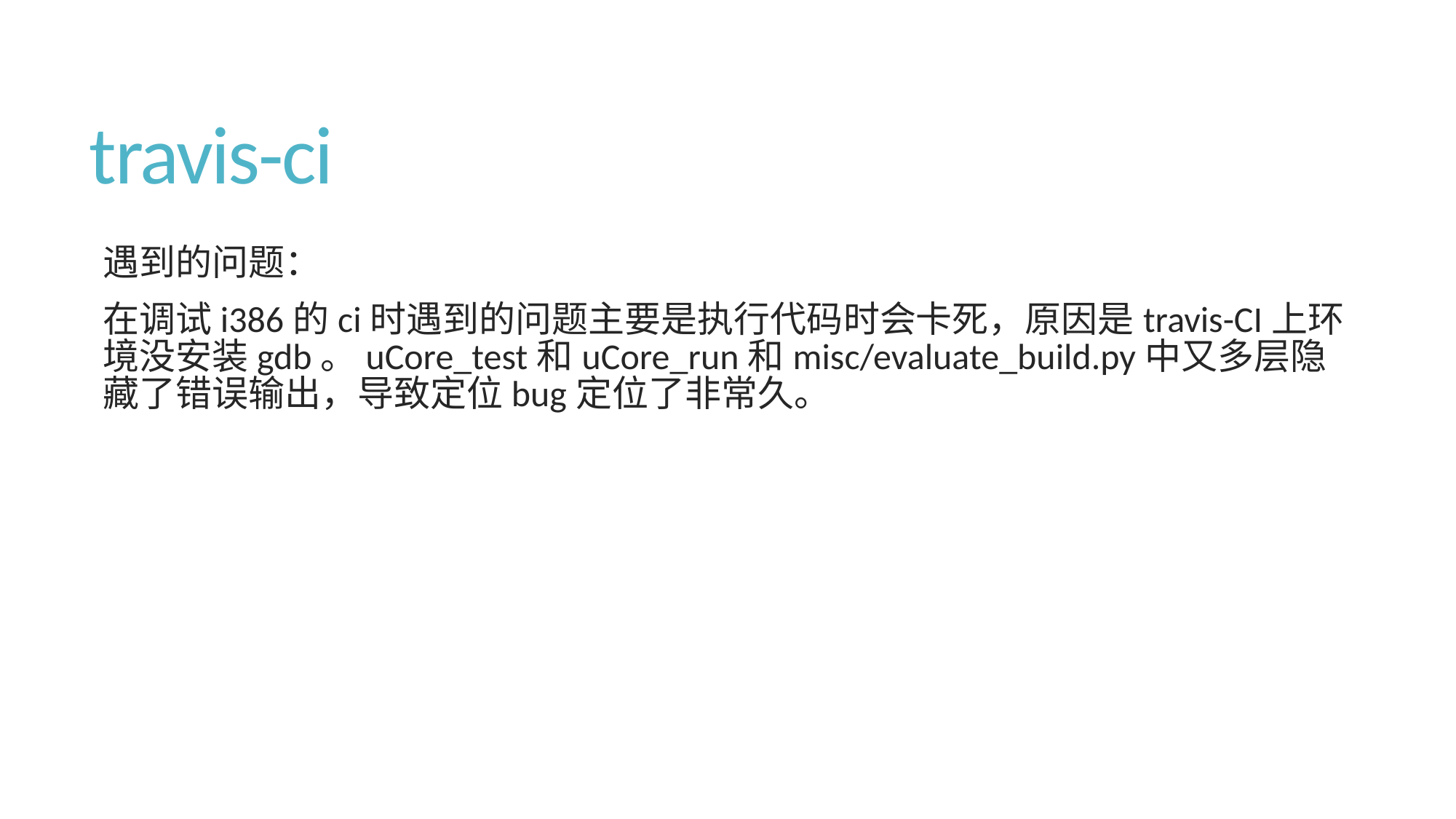

# travis-ci
遇到的问题：
在调试i386的ci时遇到的问题主要是执行代码时会卡死，原因是travis-CI上环境没安装gdb。uCore_test和uCore_run和misc/evaluate_build.py中又多层隐藏了错误输出，导致定位bug定位了非常久。